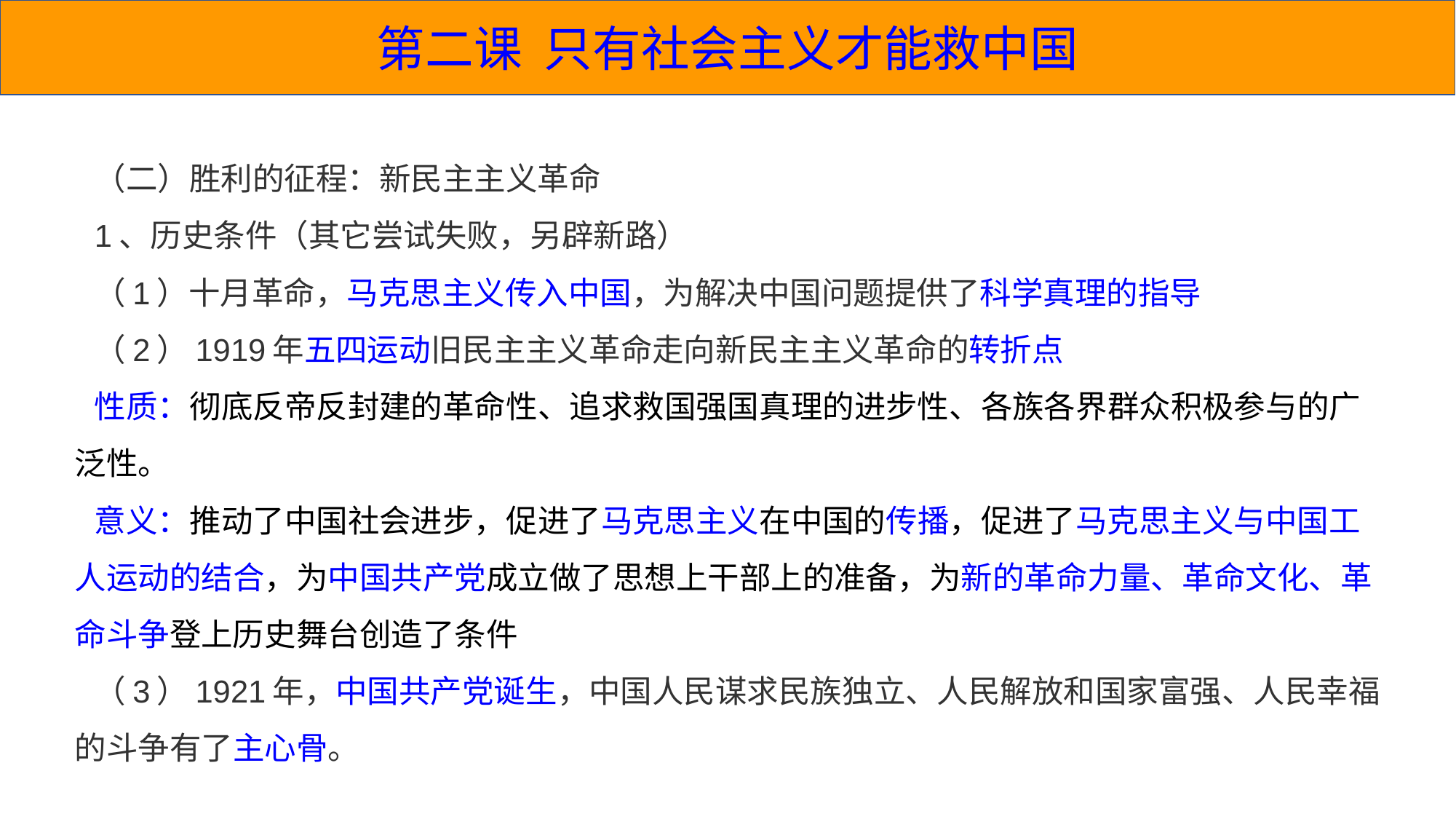

第二课  只有社会主义才能救中国
（二）胜利的征程：新民主主义革命
1、历史条件（其它尝试失败，另辟新路）
（1）十月革命，马克思主义传入中国，为解决中国问题提供了科学真理的指导
（2）1919年五四运动旧民主主义革命走向新民主主义革命的转折点
性质：彻底反帝反封建的革命性、追求救国强国真理的进步性、各族各界群众积极参与的广泛性。
意义：推动了中国社会进步，促进了马克思主义在中国的传播，促进了马克思主义与中国工人运动的结合，为中国共产党成立做了思想上干部上的准备，为新的革命力量、革命文化、革命斗争登上历史舞台创造了条件
（3）1921年，中国共产党诞生，中国人民谋求民族独立、人民解放和国家富强、人民幸福的斗争有了主心骨。